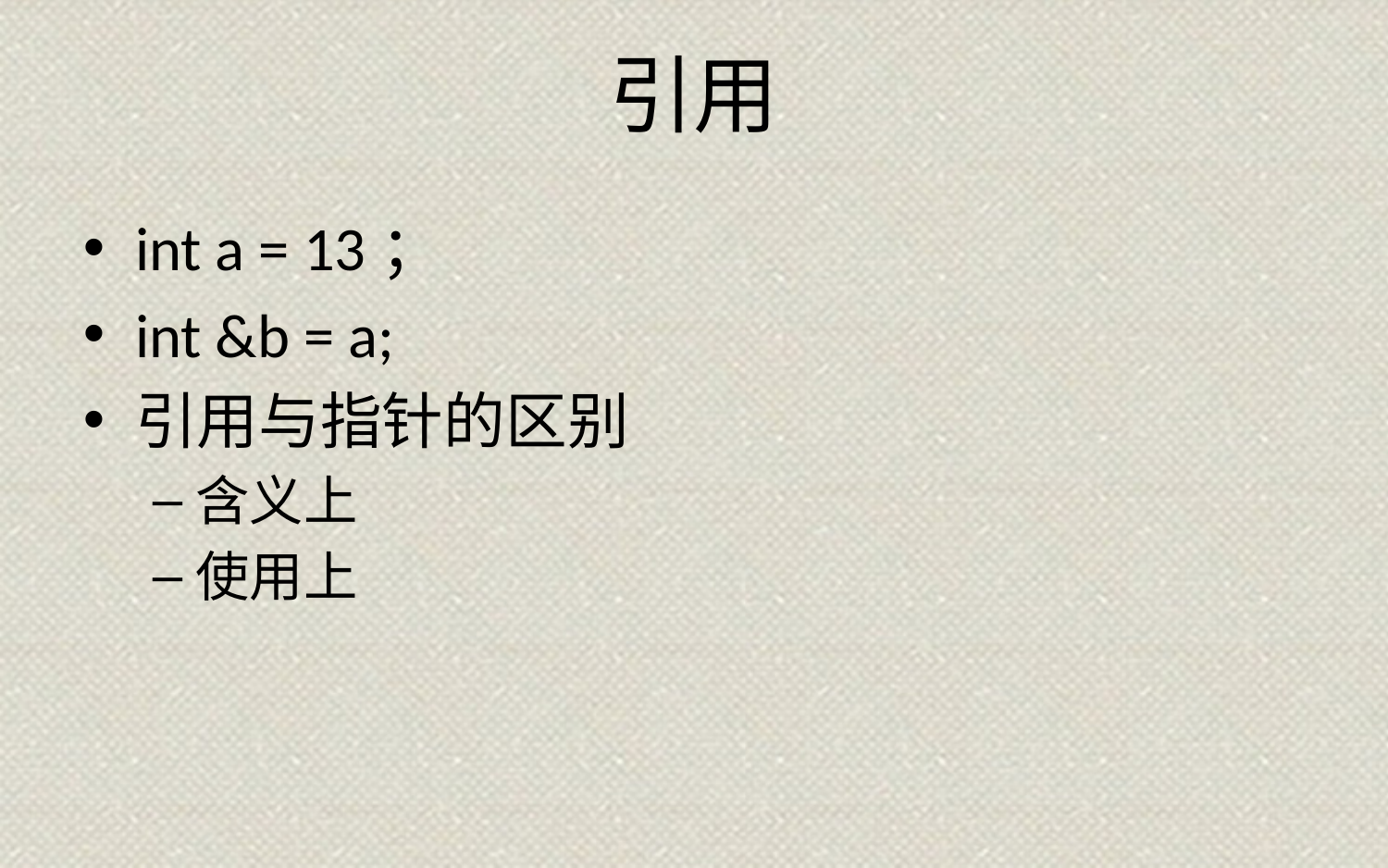

# 引用
int a = 13；
int &b = a;
引用与指针的区别
含义上
使用上